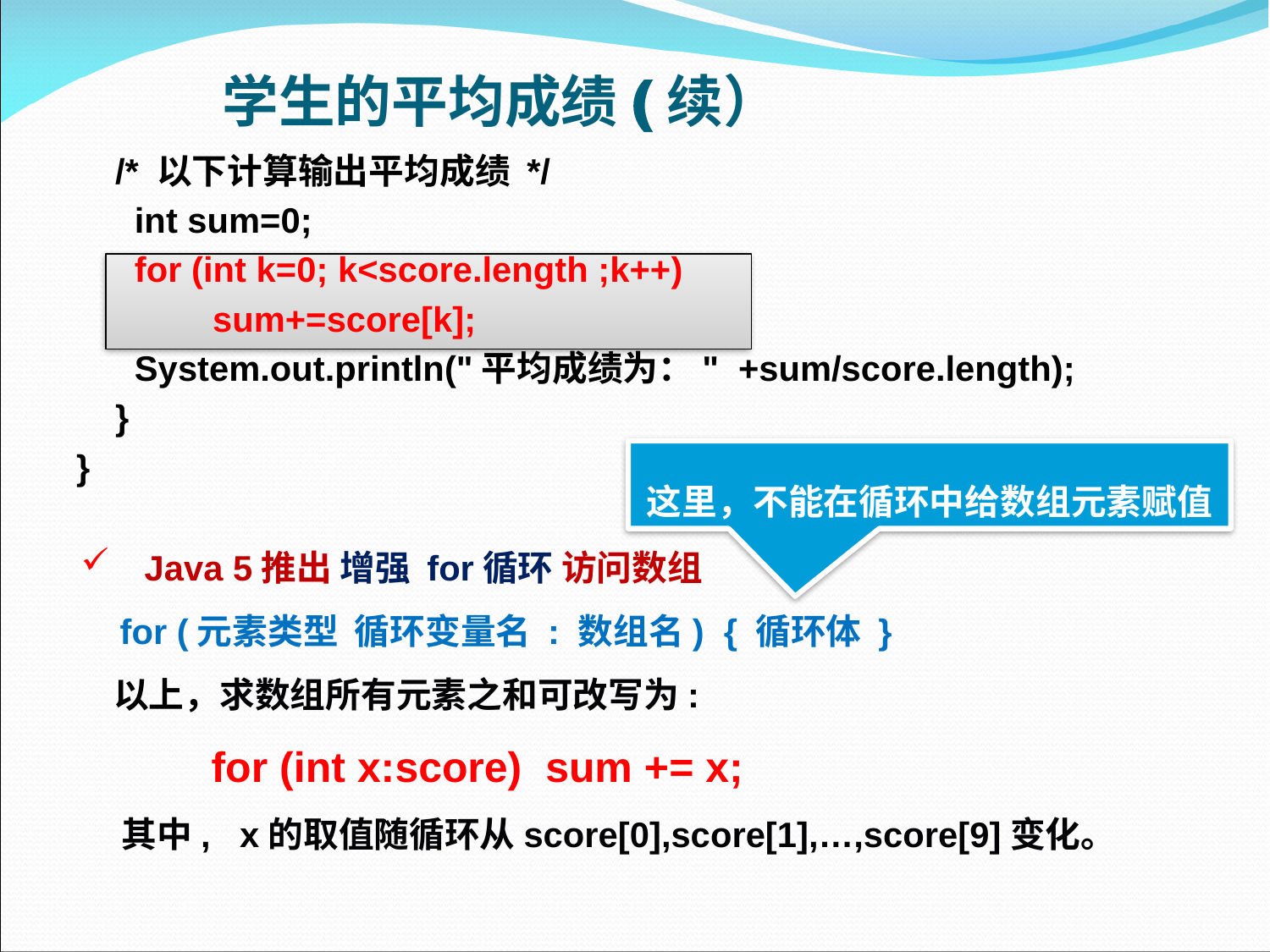

# 学生的平均成绩(续）
    /* 以下计算输出平均成绩 */
      int sum=0;
      for (int k=0; k<score.length ;k++)
              sum+=score[k];
      System.out.println("平均成绩为："  +sum/score.length);
    }
}

这里，不能在循环中给数组元素赋值
Java 5推出 增强 for循环 访问数组
    for (元素类型  循环变量名 : 数组名)  { 循环体 }
   以上，求数组所有元素之和可改写为:
           for (int x:score)  sum += x;
    其中,   x的取值随循环从score[0],score[1],…,score[9]变化。